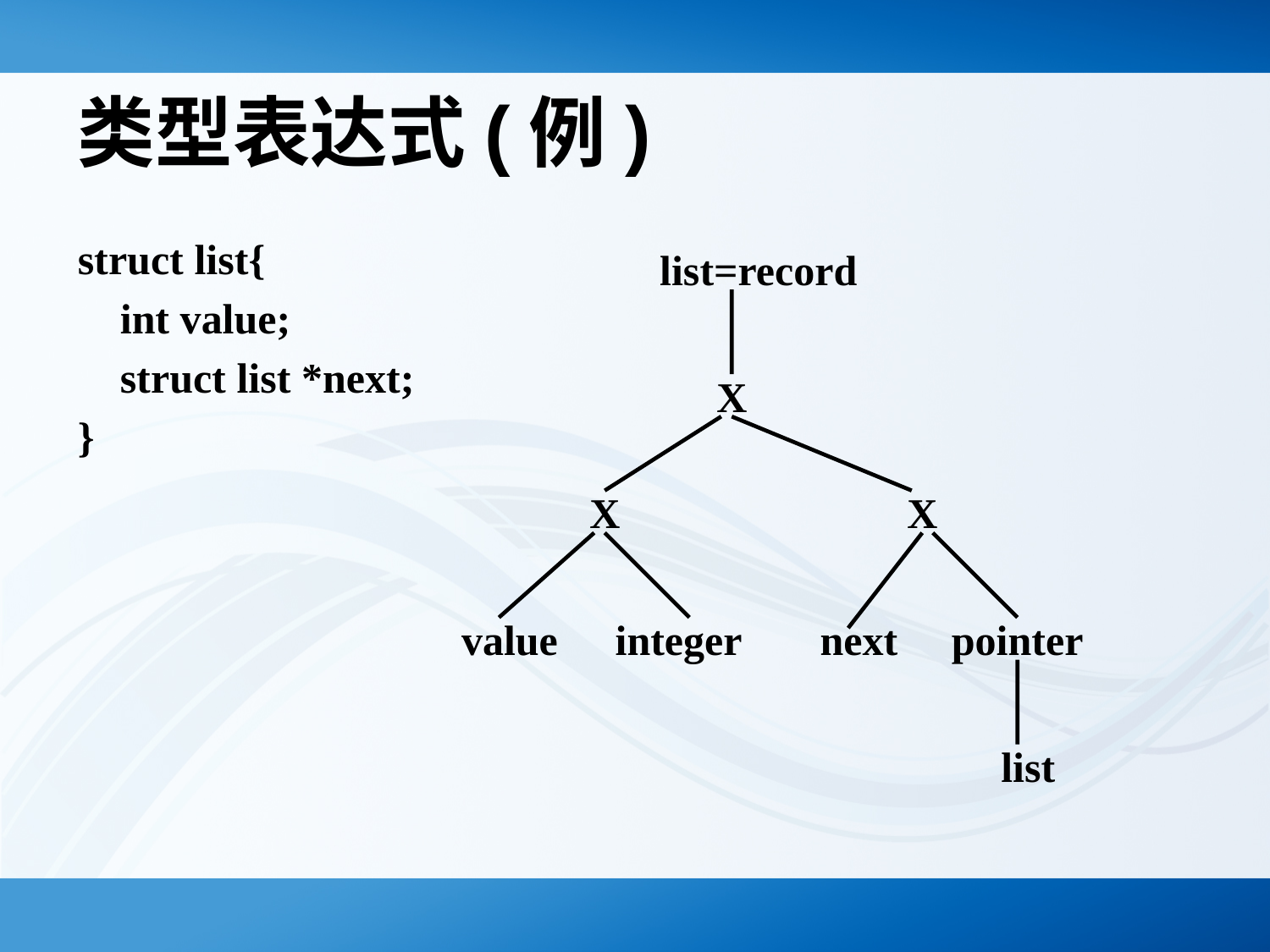

# 类型表达式(例)
struct list{
    int value;
    struct list *next;
}
list=record

X

X
X

value
integer
next
pointer

list